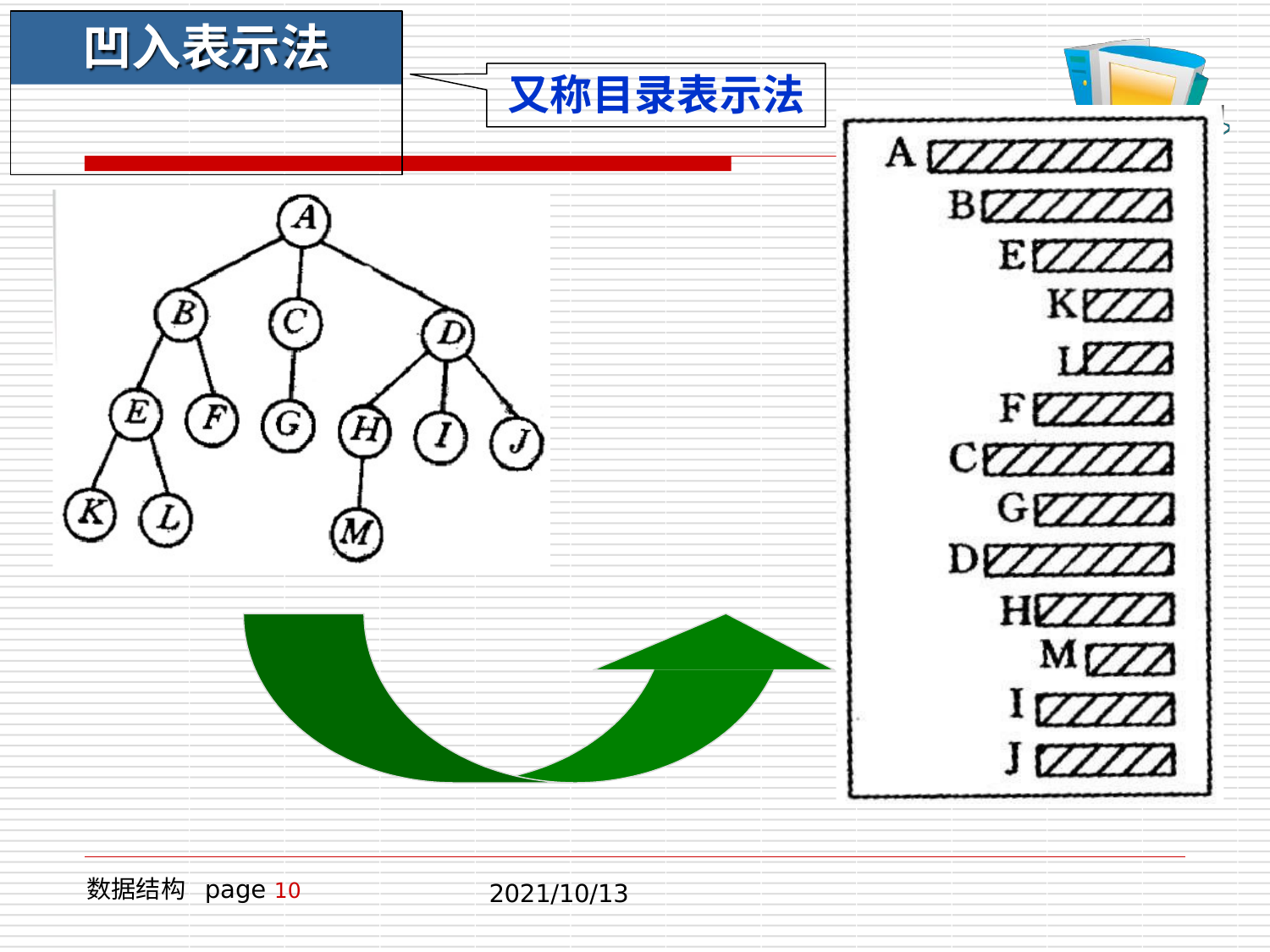

# 凹入表示法

又称目录表示法

数据结构 page 10
2021/10/13